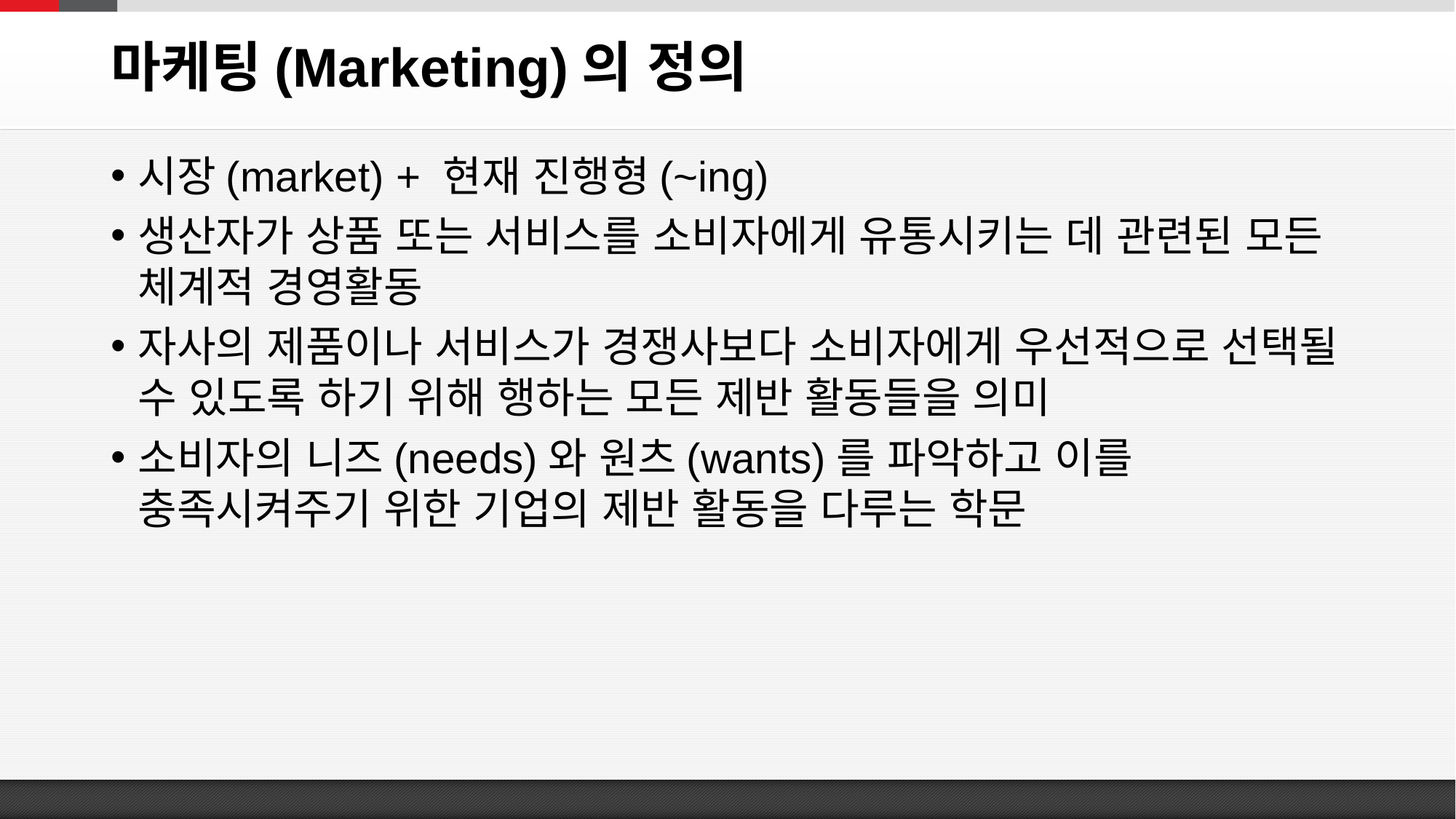

# 마케팅(Marketing)의 정의
시장(market) + 현재 진행형(~ing)
생산자가 상품 또는 서비스를 소비자에게 유통시키는 데 관련된 모든 체계적 경영활동
자사의 제품이나 서비스가 경쟁사보다 소비자에게 우선적으로 선택될 수 있도록 하기 위해 행하는 모든 제반 활동들을 의미
소비자의 니즈(needs)와 원츠(wants)를 파악하고 이를 충족시켜주기 위한 기업의 제반 활동을 다루는 학문